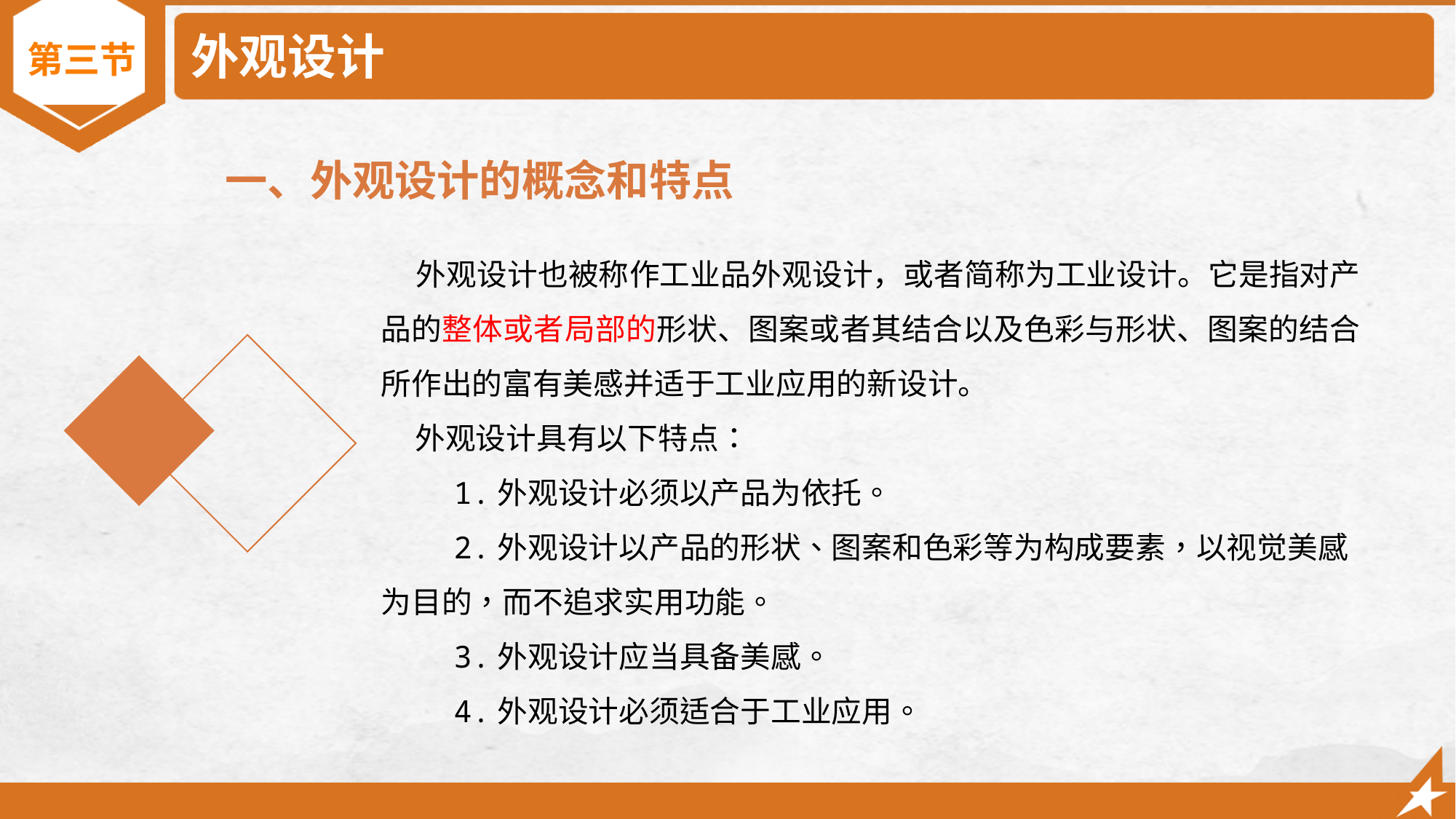

# 外观设计
第三节
一、外观设计的概念和特点
    外观设计也被称作工业品外观设计，或者简称为工业设计。它是指对产品的整体或者局部的形状、图案或者其结合以及色彩与形状、图案的结合所作出的富有美感并适于工业应用的新设计。
    外观设计具有以下特点：
    1.外观设计必须以产品为依托。
    2.外观设计以产品的形状、图案和色彩等为构成要素，以视觉美感为目的，而不追求实用功能。
    3.外观设计应当具备美感。
    4.外观设计必须适合于工业应用。